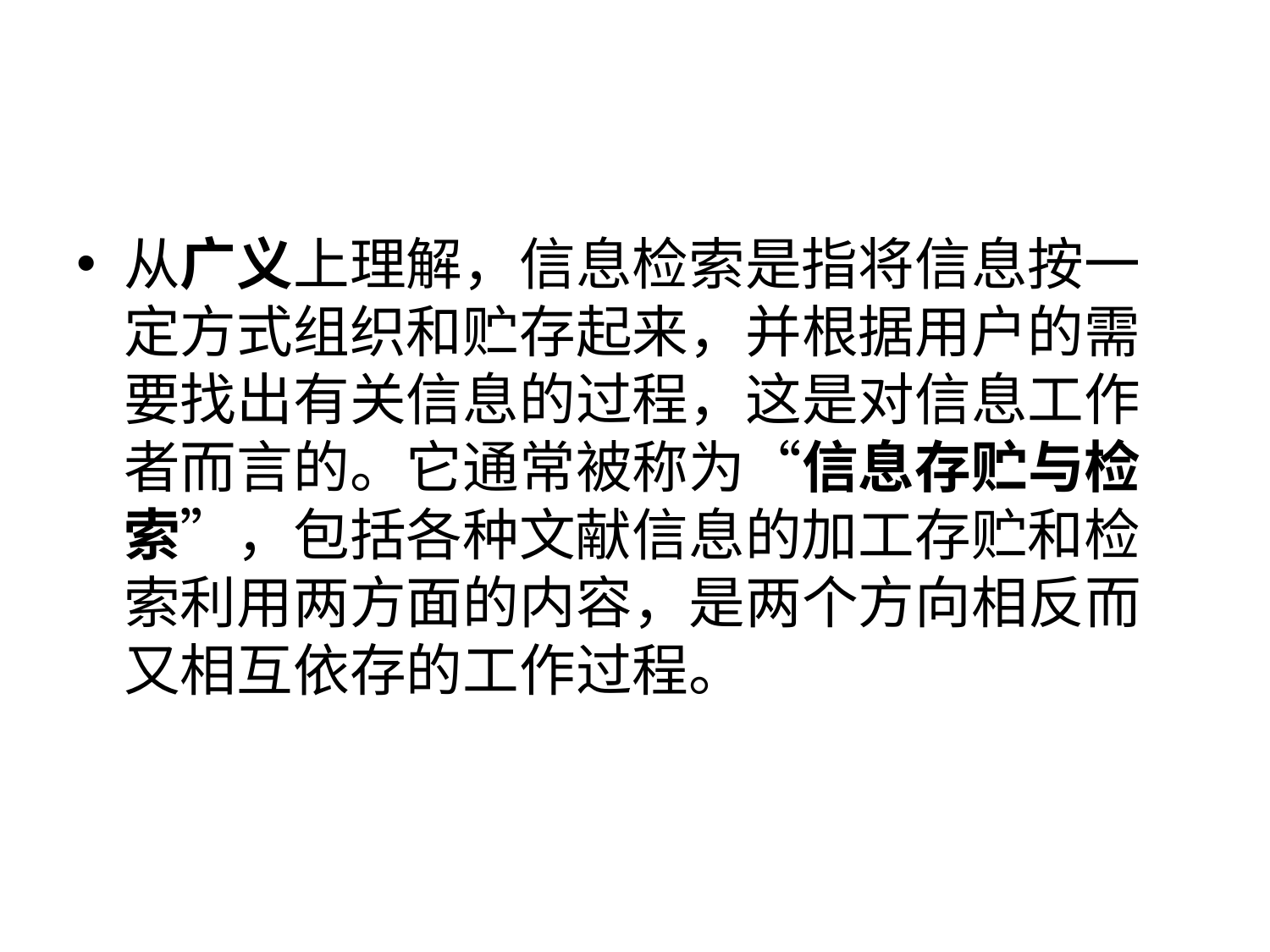

#
从广义上理解，信息检索是指将信息按一定方式组织和贮存起来，并根据用户的需要找出有关信息的过程，这是对信息工作者而言的。它通常被称为“信息存贮与检索”，包括各种文献信息的加工存贮和检索利用两方面的内容，是两个方向相反而又相互依存的工作过程。